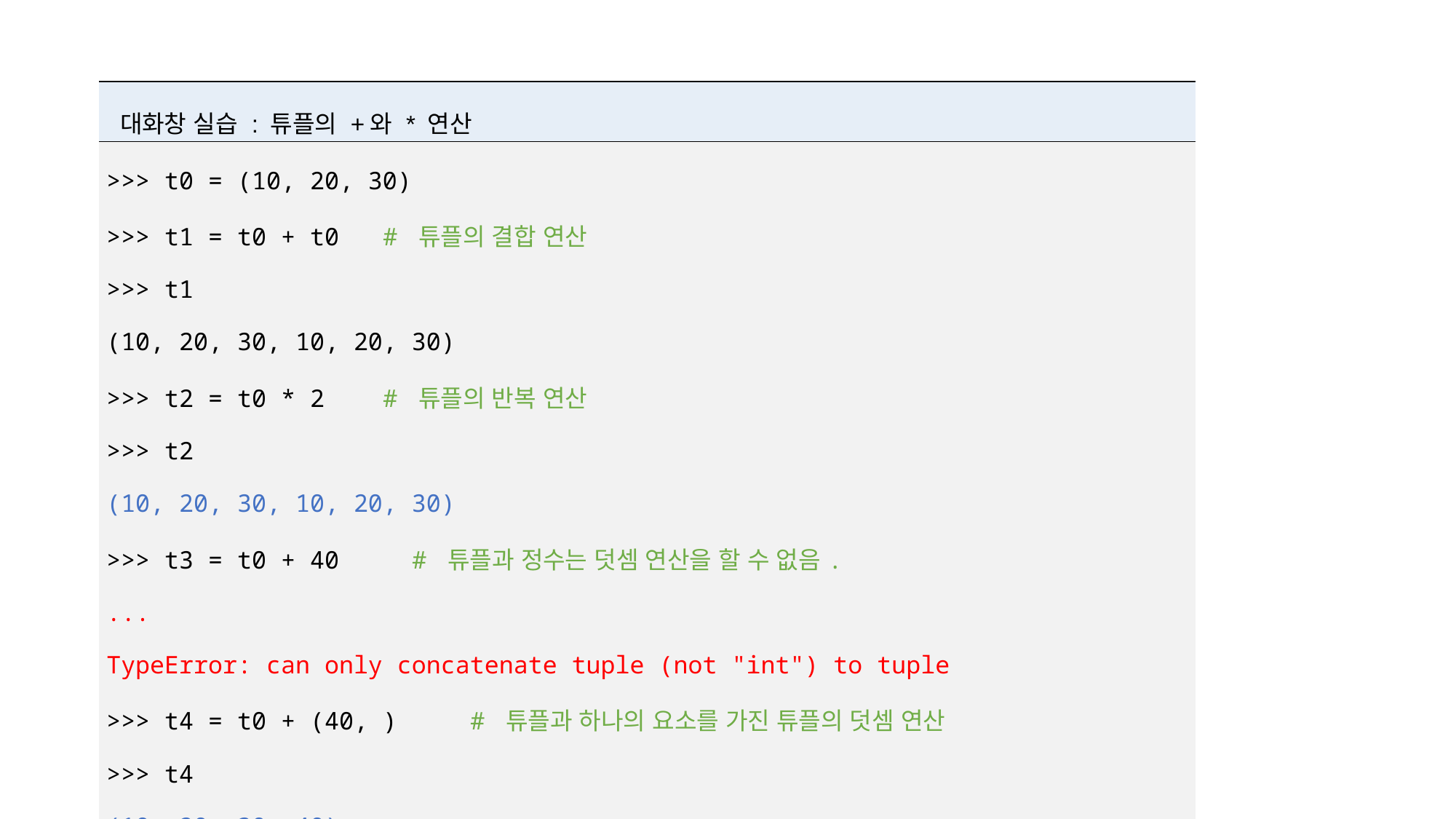

| 대화창 실습 : 튜플의 +와 \* 연산 |
| --- |
| >>> t0 = (10, 20, 30) >>> t1 = t0 + t0 # 튜플의 결합 연산 >>> t1 (10, 20, 30, 10, 20, 30) >>> t2 = t0 \* 2 # 튜플의 반복 연산 >>> t2 (10, 20, 30, 10, 20, 30) >>> t3 = t0 + 40 # 튜플과 정수는 덧셈 연산을 할 수 없음. ... TypeError: can only concatenate tuple (not "int") to tuple >>> t4 = t0 + (40, ) # 튜플과 하나의 요소를 가진 튜플의 덧셈 연산 >>> t4 (10, 20, 30, 40) |